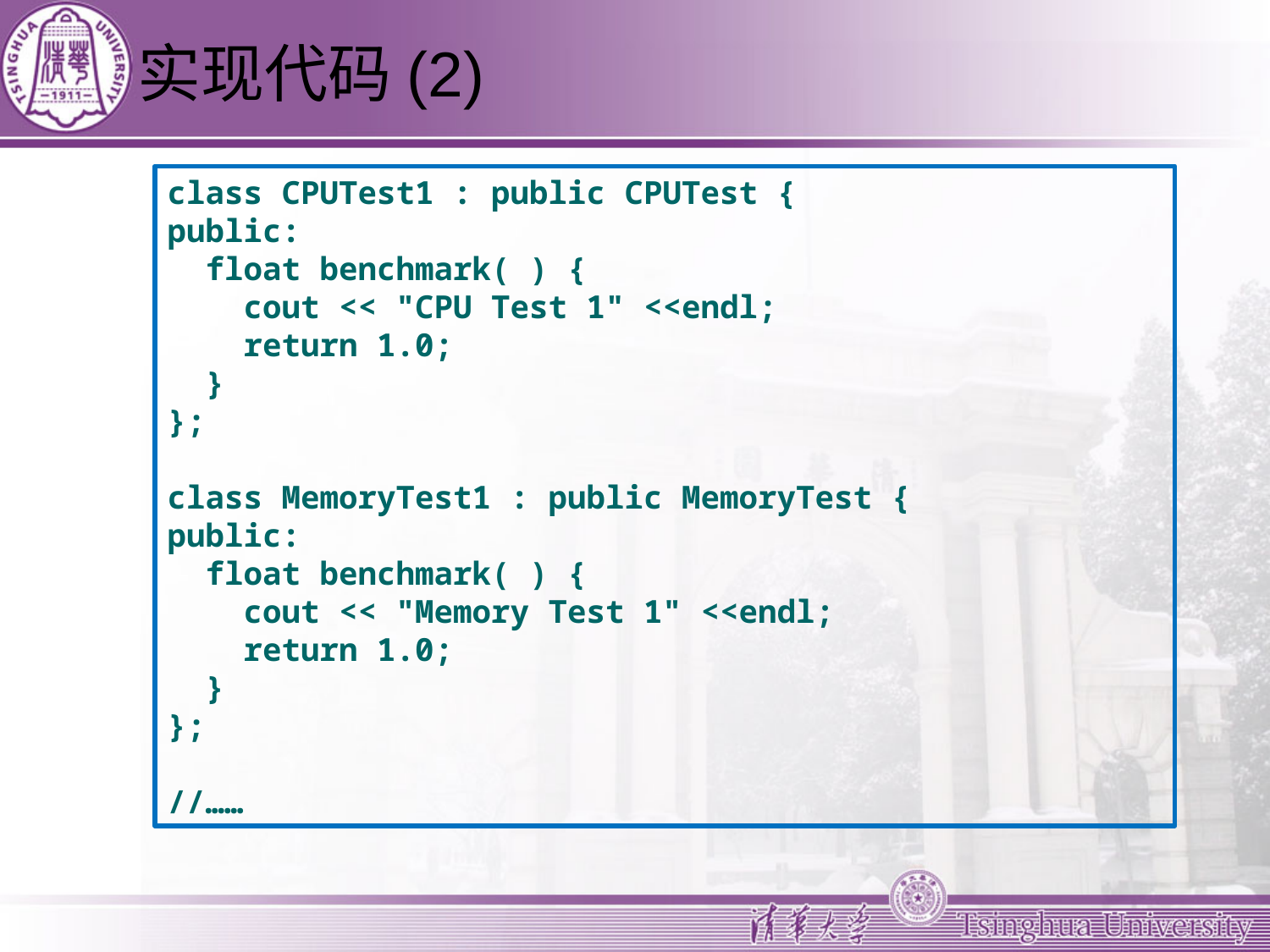

# 实现代码(2)
class CPUTest1 : public CPUTest {
public:
  float benchmark( ) {
    cout << "CPU Test 1" <<endl;
    return 1.0;
  }
};

class MemoryTest1 : public MemoryTest {
public:
  float benchmark( ) {
    cout << "Memory Test 1" <<endl;
    return 1.0;
  }
};

//……